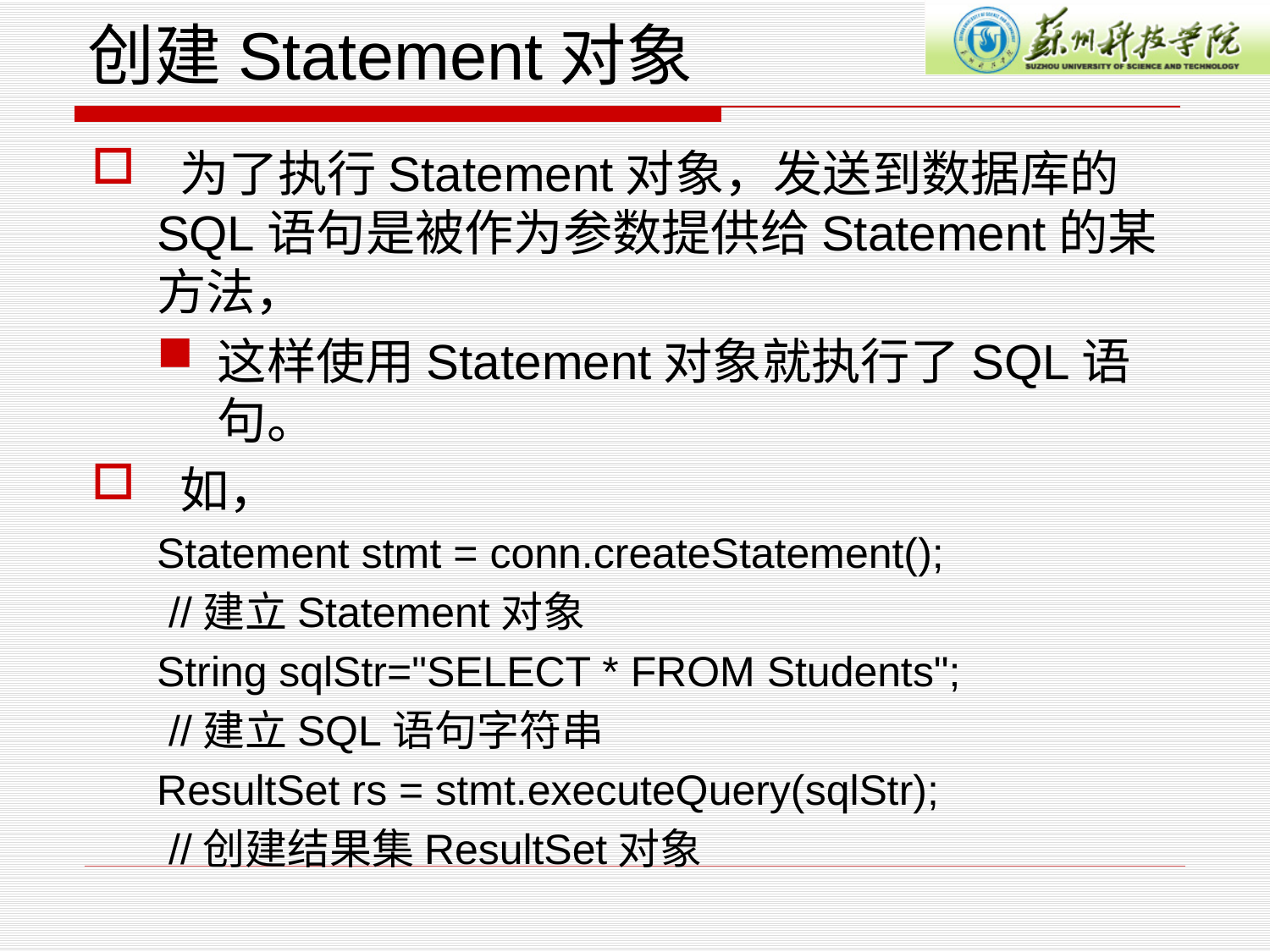

# 创建Statement对象
 为了执行Statement对象，发送到数据库的SQL语句是被作为参数提供给Statement的某方法，
这样使用Statement对象就执行了SQL语句。
 如，
Statement stmt = conn.createStatement();
 //建立Statement对象
String sqlStr="SELECT * FROM Students";
 //建立SQL语句字符串
ResultSet rs = stmt.executeQuery(sqlStr);
 //创建结果集ResultSet对象